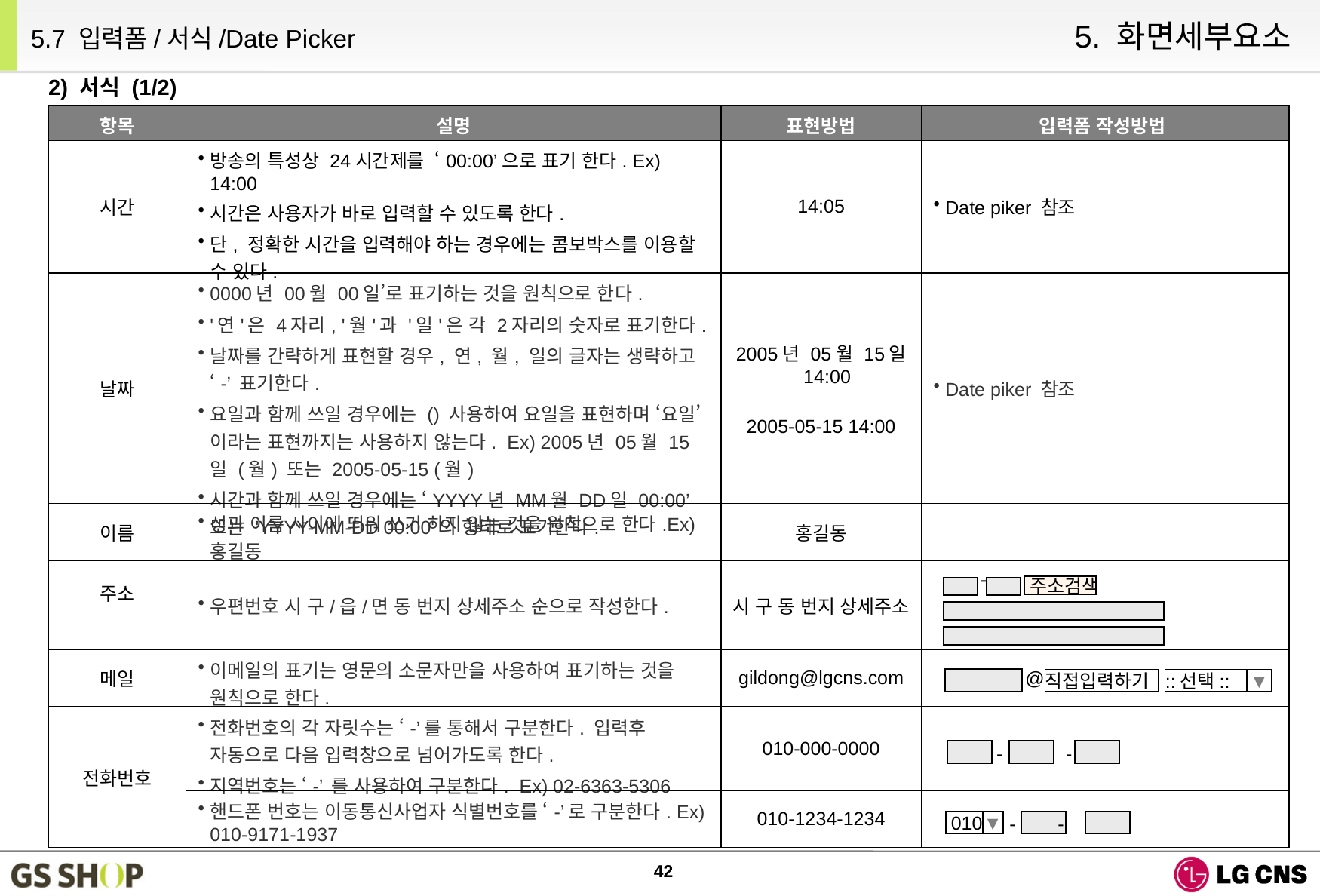

5. 화면세부요소
5.7 입력폼/서식/Date Picker
2) 서식 (1/2)
| 항목 | 설명 | 표현방법 | 입력폼 작성방법 |
| --- | --- | --- | --- |
| 시간 | 방송의 특성상 24시간제를 ‘00:00’으로 표기 한다. Ex) 14:00 시간은 사용자가 바로 입력할 수 있도록 한다. 단, 정확한 시간을 입력해야 하는 경우에는 콤보박스를 이용할 수 있다. | 14:05 | Date piker 참조 |
| 날짜 | 0000년 00월 00일’로 표기하는 것을 원칙으로 한다. '연'은 4자리, '월'과 '일'은 각 2자리의 숫자로 표기한다. 날짜를 간략하게 표현할 경우, 연, 월, 일의 글자는 생략하고 ‘-’ 표기한다. 요일과 함께 쓰일 경우에는 () 사용하여 요일을 표현하며 ‘요일’이라는 표현까지는 사용하지 않는다. Ex) 2005년 05월 15일 (월) 또는 2005-05-15 (월)  시간과 함께 쓰일 경우에는 ‘YYYY년 MM월 DD일 00:00’ 또는 'YYYY-MM-DD 00:00'의 형태로 표기한다. | 2005년 05월 15일 14:00 2005-05-15 14:00 | Date piker 참조 |
| 이름 | 성과 이름 사이에 띄워 쓰기 하지 않는 것을 원칙으로 한다.Ex) 홍길동 | 홍길동 |  |
| 주소 | 우편번호 시 구/읍/면 동 번지 상세주소 순으로 작성한다. | 시 구 동 번지 상세주소 |  |
| 메일 | 이메일의 표기는 영문의 소문자만을 사용하여 표기하는 것을 원칙으로 한다. | gildong@lgcns.com |  |
| 전화번호 | 전화번호의 각 자릿수는 ‘-’를 통해서 구분한다. 입력후 자동으로 다음 입력창으로 넘어가도록 한다. 지역번호는 ‘-’ 를 사용하여 구분한다. Ex) 02-6363-5306 | 010-000-0000 |  |
|  | 핸드폰 번호는 이동통신사업자 식별번호를 ‘-’로 구분한다. Ex) 010-9171-1937 | 010-1234-1234 |  |
-
 주소검색

@

직접입력하기
::선택::
▼
-            -

-        -
 010
▼